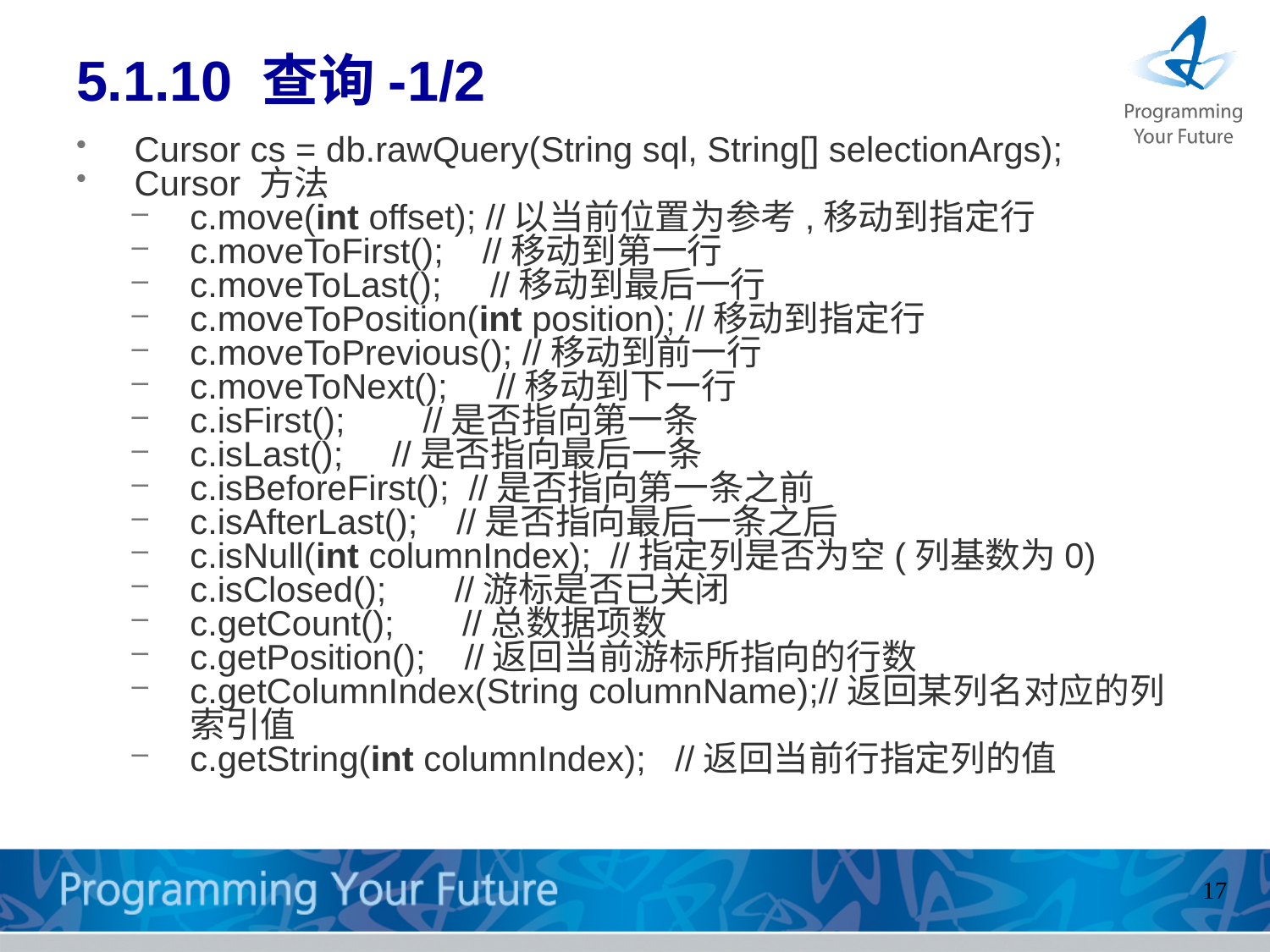

# 5.1.10 查询-1/2
Cursor cs = db.rawQuery(String sql, String[] selectionArgs);
Cursor 方法
c.move(int offset); //以当前位置为参考,移动到指定行
c.moveToFirst();    //移动到第一行
c.moveToLast();     //移动到最后一行
c.moveToPosition(int position); //移动到指定行
c.moveToPrevious(); //移动到前一行
c.moveToNext();     //移动到下一行
c.isFirst();        //是否指向第一条
c.isLast();     //是否指向最后一条
c.isBeforeFirst();  //是否指向第一条之前
c.isAfterLast();    //是否指向最后一条之后
c.isNull(int columnIndex);  //指定列是否为空(列基数为0)
c.isClosed();       //游标是否已关闭
c.getCount();       //总数据项数
c.getPosition();    //返回当前游标所指向的行数
c.getColumnIndex(String columnName);//返回某列名对应的列索引值
c.getString(int columnIndex);   //返回当前行指定列的值